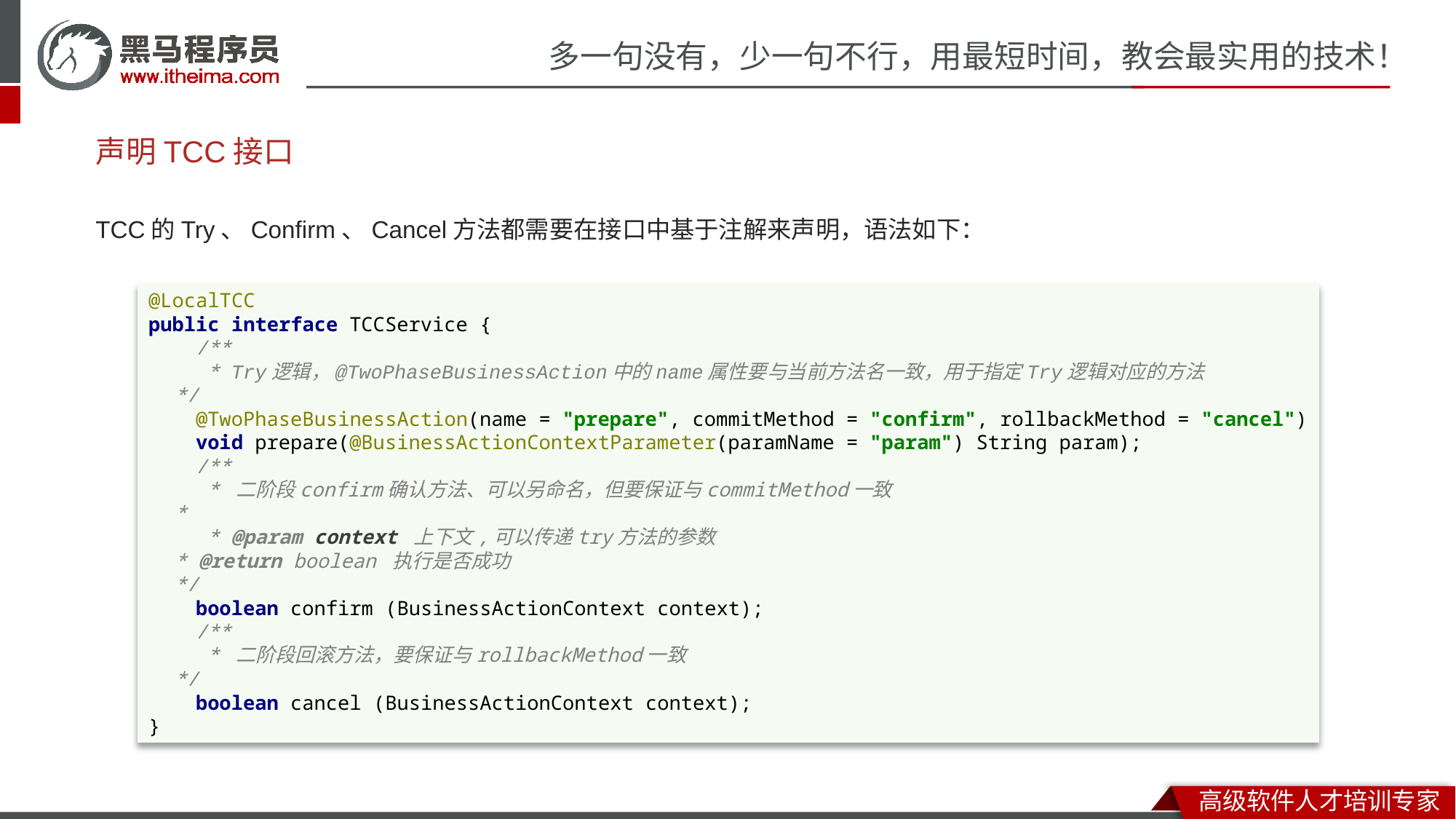

# 声明TCC接口
TCC的Try、Confirm、Cancel方法都需要在接口中基于注解来声明，语法如下：

@LocalTCC
public interface TCCService {
    /**
     * Try逻辑，@TwoPhaseBusinessAction中的name属性要与当前方法名一致，用于指定Try逻辑对应的方法
     */
    @TwoPhaseBusinessAction(name = "prepare", commitMethod = "confirm", rollbackMethod = "cancel")
    void prepare(@BusinessActionContextParameter(paramName = "param") String param);
    /**
     * 二阶段confirm确认方法、可以另命名，但要保证与commitMethod一致
     *
     * @param context 上下文,可以传递try方法的参数
     * @return boolean 执行是否成功
     */
    boolean confirm (BusinessActionContext context);
    /**
     * 二阶段回滚方法，要保证与rollbackMethod一致
     */
    boolean cancel (BusinessActionContext context);
}